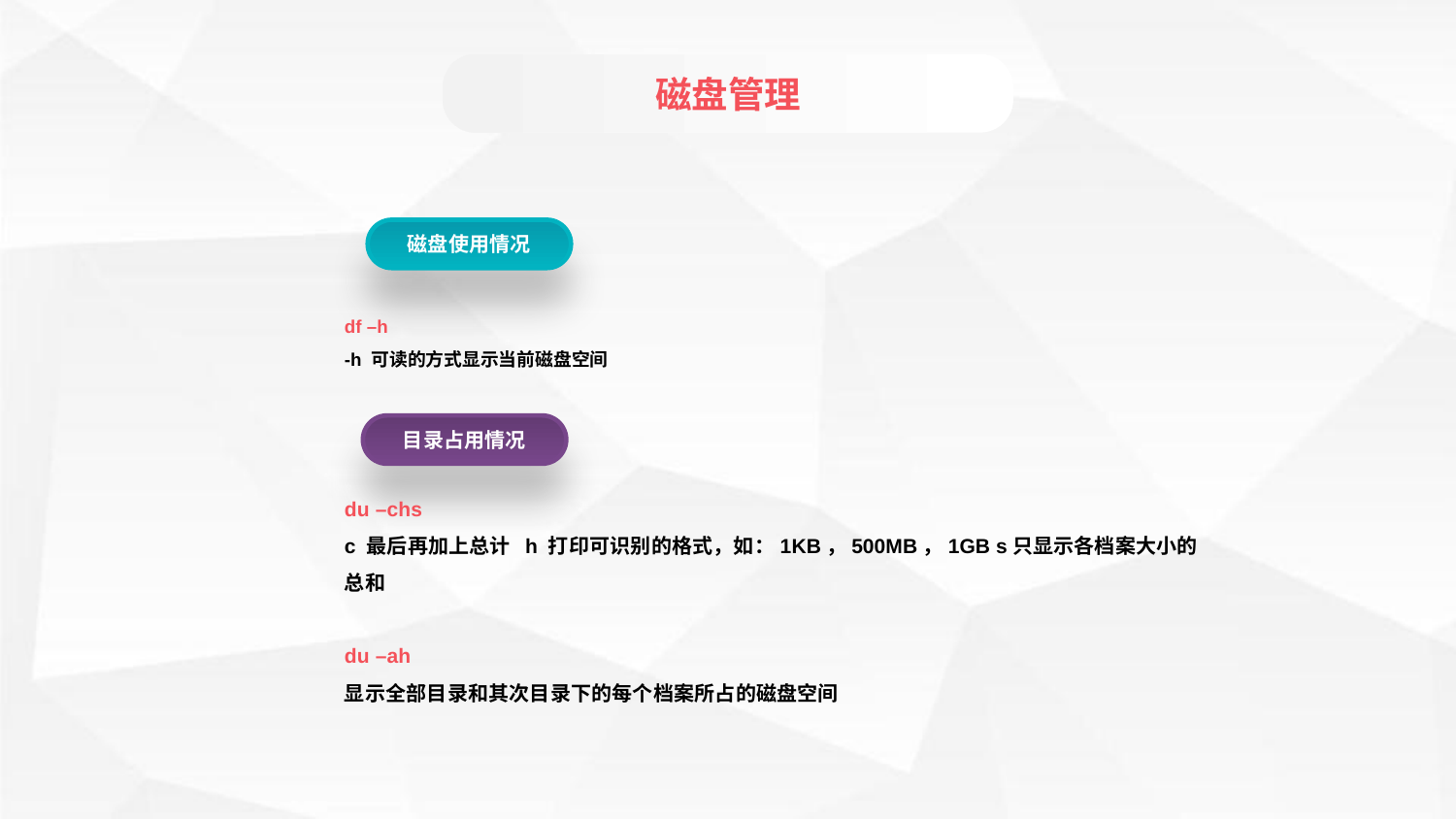

磁盘管理

磁盘使用情况
df –h
-h 可读的方式显示当前磁盘空间

目录占用情况
du –chs
c 最后再加上总计  h 打印可识别的格式，如：1KB，500MB，1GB s只显示各档案大小的总和

du –ah
显示全部目录和其次目录下的每个档案所占的磁盘空间